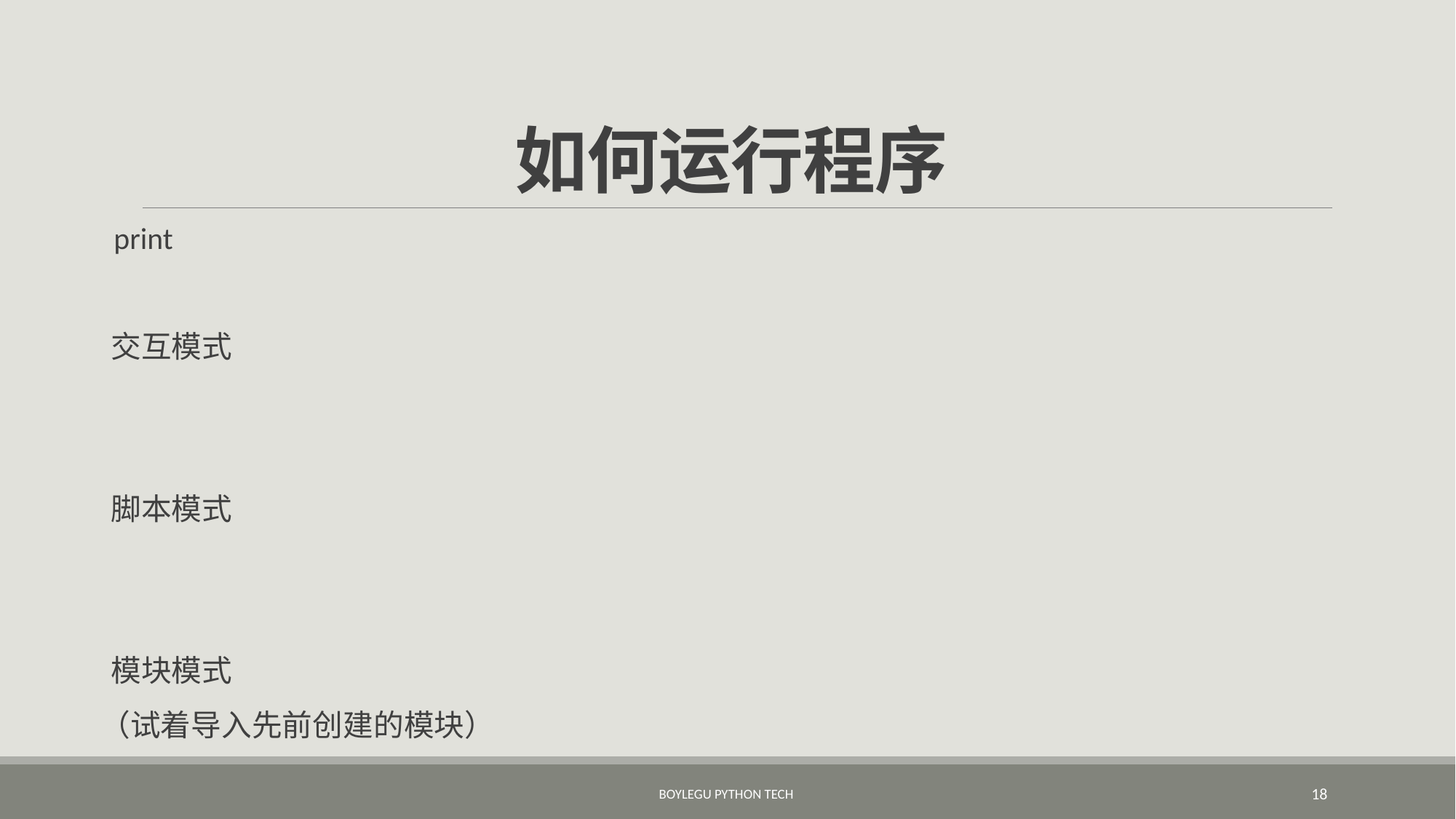

# 如何运行程序
  print

交互模式

脚本模式

模块模式
（试着导入先前创建的模块）
BoyleGu Python Tech
18